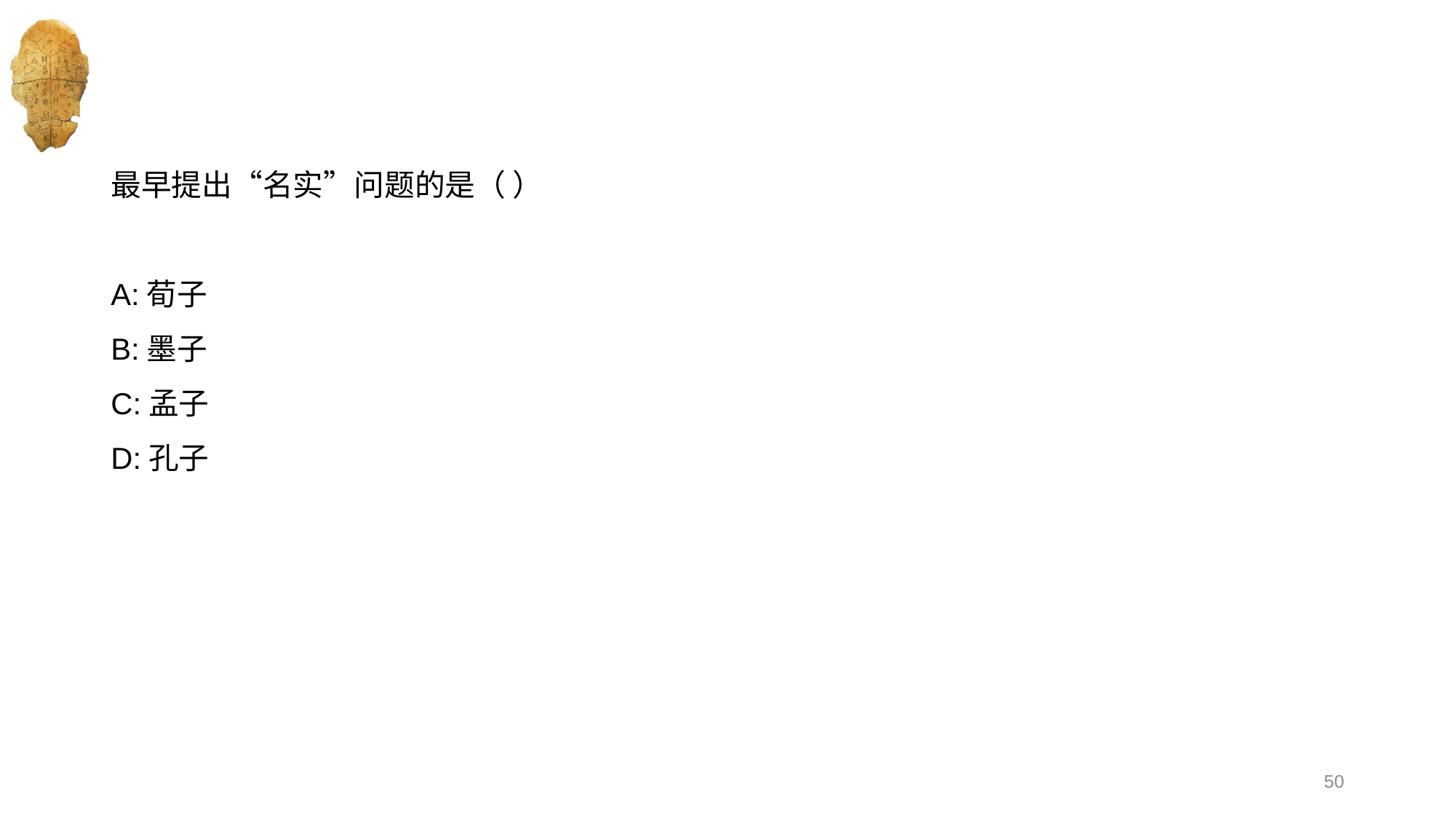

#
最早提出“名实”问题的是（ ）

A:荀子
B:墨子
C:孟子
D:孔子

50